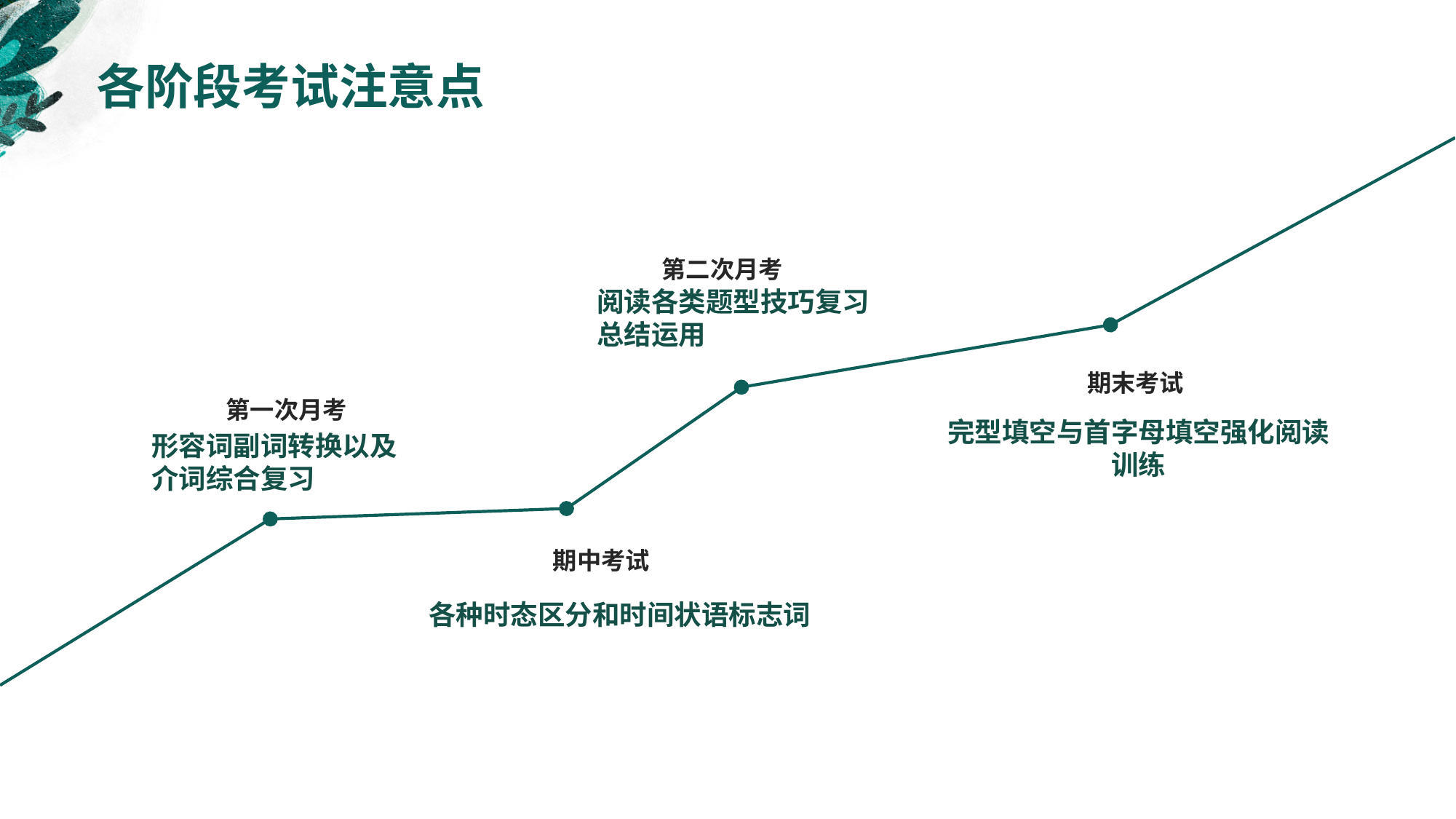

各阶段考试注意点
第二次月考
阅读各类题型技巧复习总结运用

期末考试

形容词副词转换以及介词综合复习
期中考试
第一次月考
完型填空与首字母填空强化阅读训练
各种时态区分和时间状语标志词